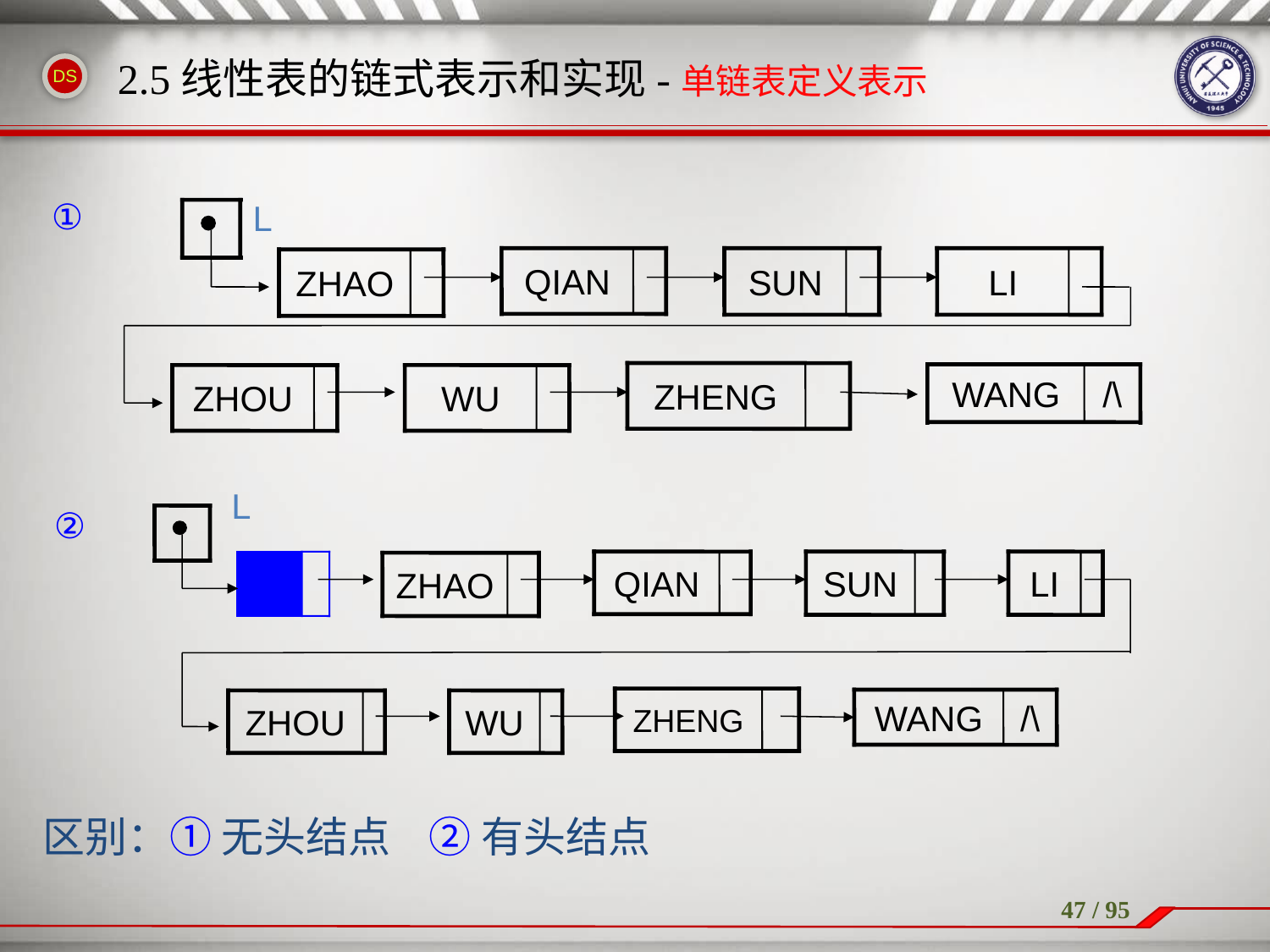

# 2.5线性表的链式表示和实现-单链表定义表示
①
L

QIAN

SUN

LI

ZHAO

ZHENG

WANG

/\

ZHOU

WU

L

QIAN

SUN

LI

ZHAO

ZHENG

WANG

/\

ZHOU

WU

②
区别：① 无头结点    ② 有头结点